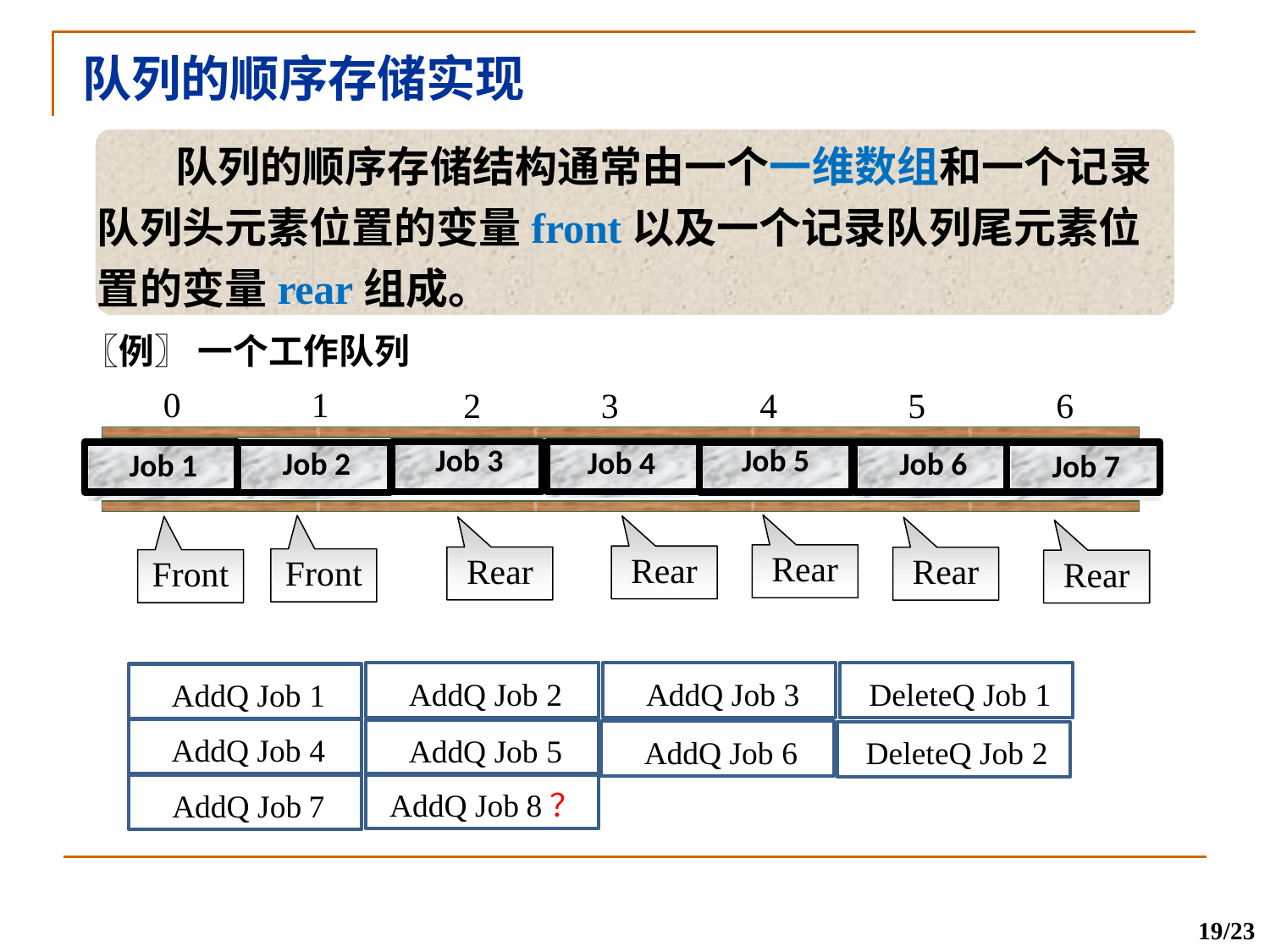

# 队列的顺序存储实现
队列的顺序存储结构通常由一个一维数组和一个记录队列头元素位置的变量front以及一个记录队列尾元素位置的变量rear组成。

〖例〗 一个工作队列
0	1
2
3
4
5
6

Job 3
Job 5

Job 4
Job 6
Job 2
Job 1
Job 7

Rear
Rear
Rear
Rear
Front
Front
Rear

AddQ Job 2

AddQ Job 3

DeleteQ Job 1

AddQ Job 1

AddQ Job 4

AddQ Job 5

AddQ Job 6

DeleteQ Job 2

AddQ Job 8？

AddQ Job 7
19/23